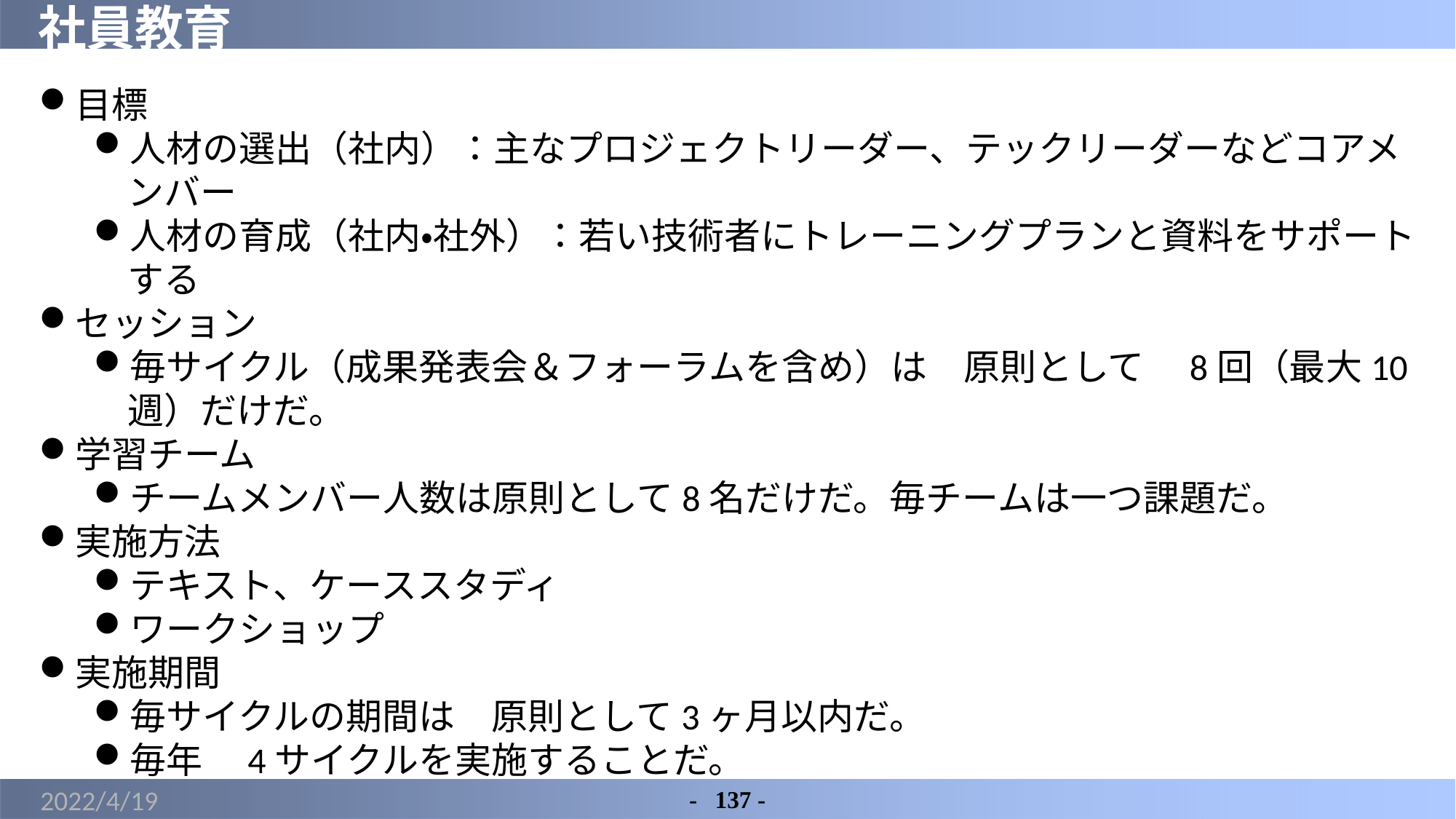

# 社員教育
目標
人材の選出（社内）：主なプロジェクトリーダー、テックリーダーなどコアメンバー
人材の育成（社内・社外）：若い技術者にトレーニングプランと資料をサポートする
セッション
毎サイクル（成果発表会＆フォーラムを含め）は　原則として　8回（最大10週）だけだ。
学習チーム
チームメンバー人数は原則として8名だけだ。毎チームは一つ課題だ。
実施方法
テキスト、ケーススタディ
ワークショップ
実施期間
毎サイクルの期間は　原則として3ヶ月以内だ。
毎年　4サイクルを実施することだ。
2022/4/19
-	137 -